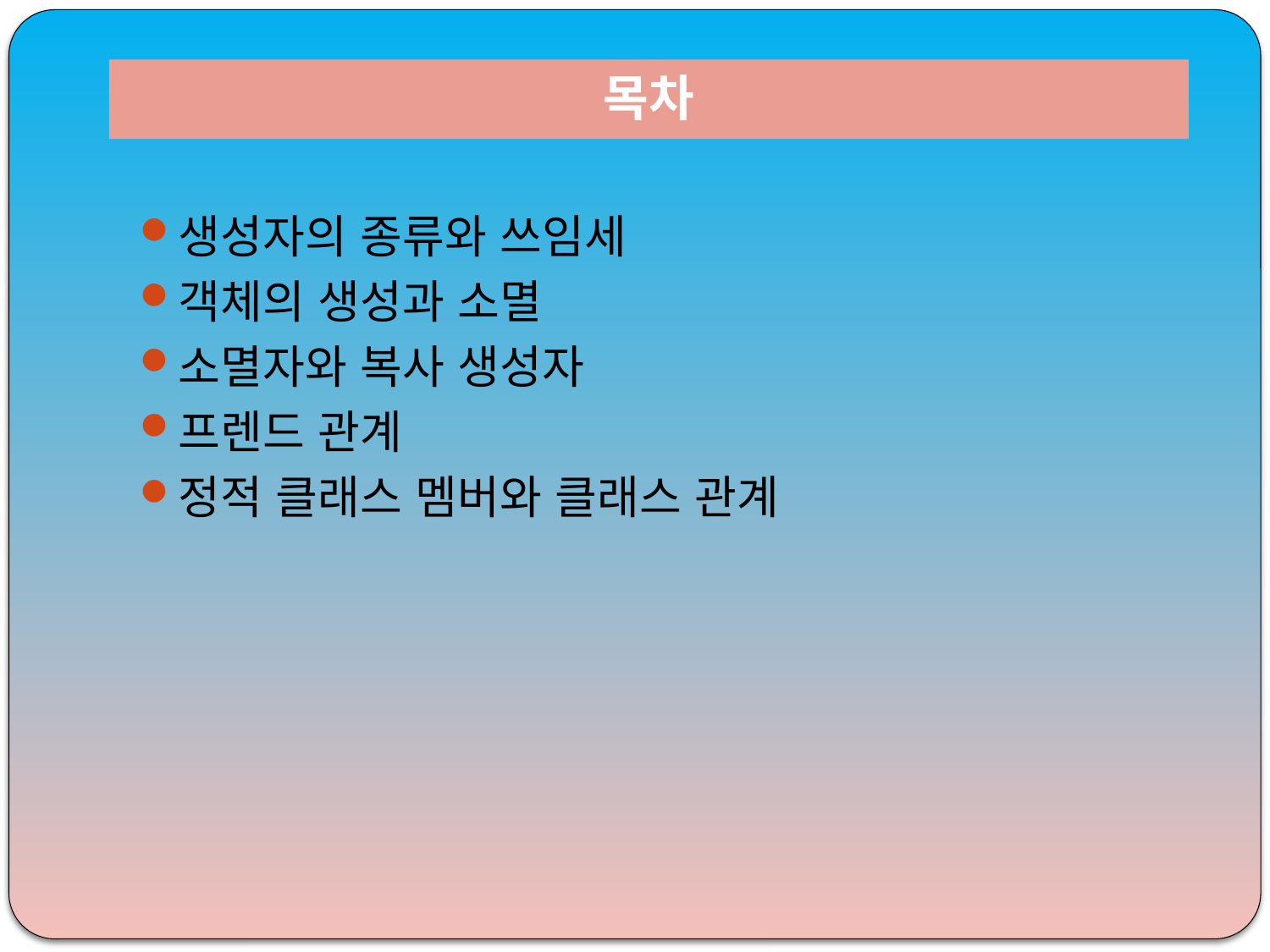

# 목차
생성자의 종류와 쓰임세
객체의 생성과 소멸
소멸자와 복사 생성자
프렌드 관계
정적 클래스 멤버와 클래스 관계